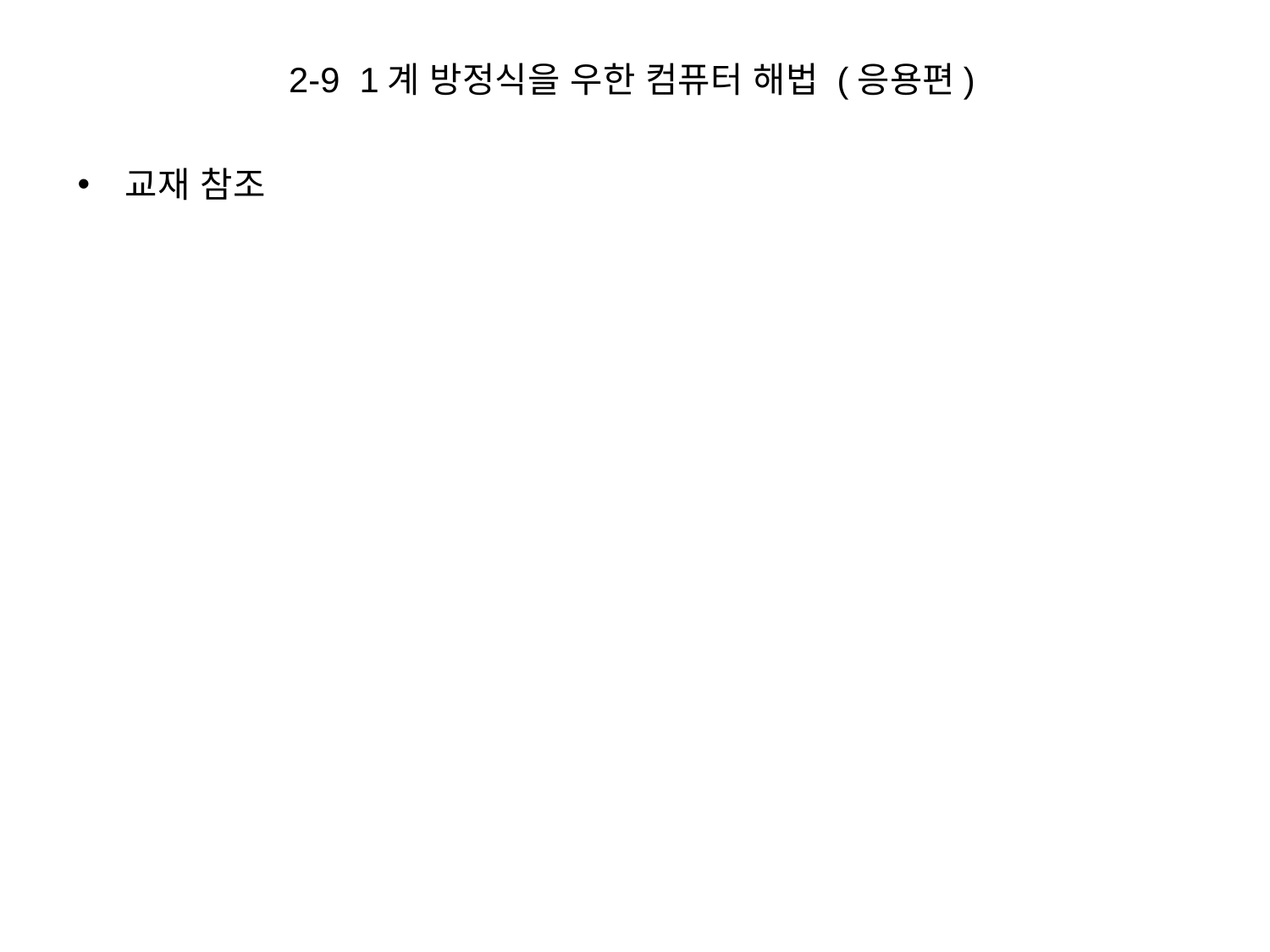

# 2-9  1계 방정식을 우한 컴퓨터 해법 (응용편)
교재 참조